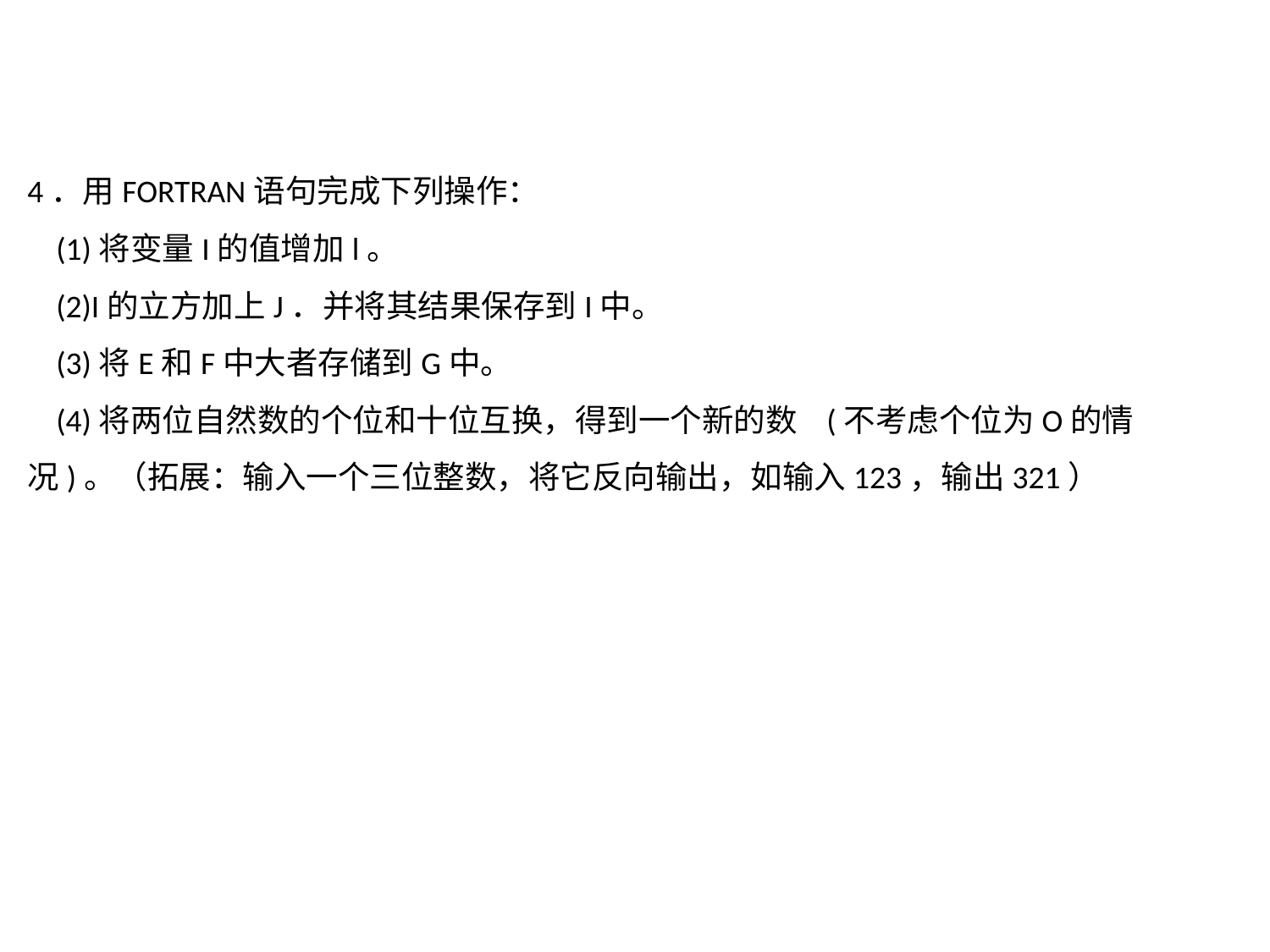

4．用FORTRAN语句完成下列操作：
    (1)将变量I的值增加l。
    (2)I的立方加上J．并将其结果保存到I中。
    (3)将E和F中大者存储到G中。
    (4)将两位自然数的个位和十位互换，得到一个新的数   (不考虑个位为O的情况)。（拓展：输入一个三位整数，将它反向输出，如输入123，输出321）